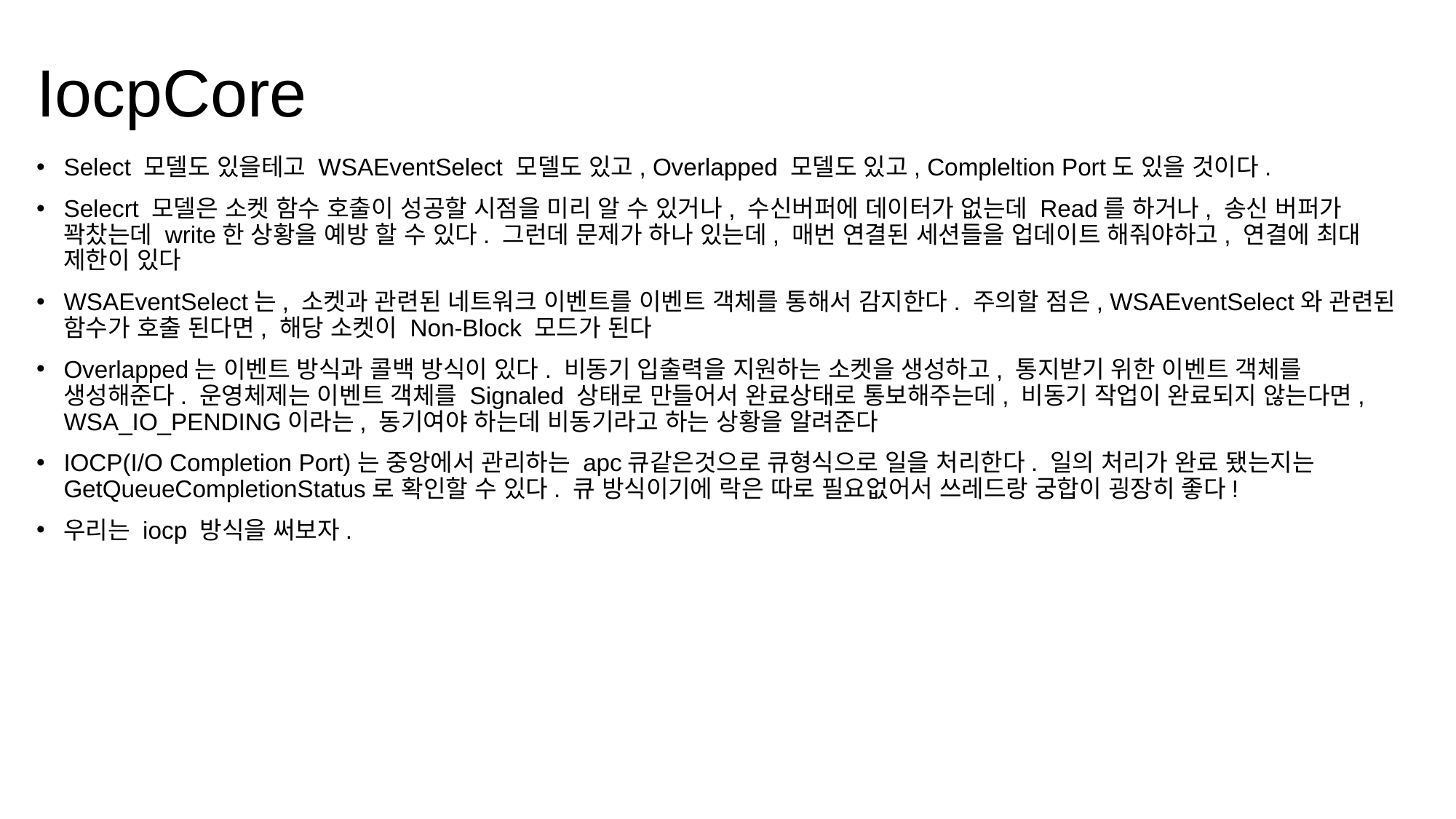

# IocpCore
Select 모델도 있을테고 WSAEventSelect 모델도 있고, Overlapped 모델도 있고, Compleltion Port도 있을 것이다.
Selecrt 모델은 소켓 함수 호출이 성공할 시점을 미리 알 수 있거나, 수신버퍼에 데이터가 없는데 Read를 하거나, 송신 버퍼가 꽉찼는데 write한 상황을 예방 할 수 있다. 그런데 문제가 하나 있는데, 매번 연결된 세션들을 업데이트 해줘야하고, 연결에 최대 제한이 있다
WSAEventSelect는, 소켓과 관련된 네트워크 이벤트를 이벤트 객체를 통해서 감지한다. 주의할 점은, WSAEventSelect와 관련된 함수가 호출 된다면, 해당 소켓이 Non-Block 모드가 된다
Overlapped는 이벤트 방식과 콜백 방식이 있다. 비동기 입출력을 지원하는 소켓을 생성하고, 통지받기 위한 이벤트 객체를 생성해준다. 운영체제는 이벤트 객체를 Signaled 상태로 만들어서 완료상태로 통보해주는데, 비동기 작업이 완료되지 않는다면, WSA_IO_PENDING이라는, 동기여야 하는데 비동기라고 하는 상황을 알려준다
IOCP(I/O Completion Port)는 중앙에서 관리하는 apc큐같은것으로 큐형식으로 일을 처리한다. 일의 처리가 완료 됐는지는 GetQueueCompletionStatus로 확인할 수 있다. 큐 방식이기에 락은 따로 필요없어서 쓰레드랑 궁합이 굉장히 좋다!
우리는 iocp 방식을 써보자.